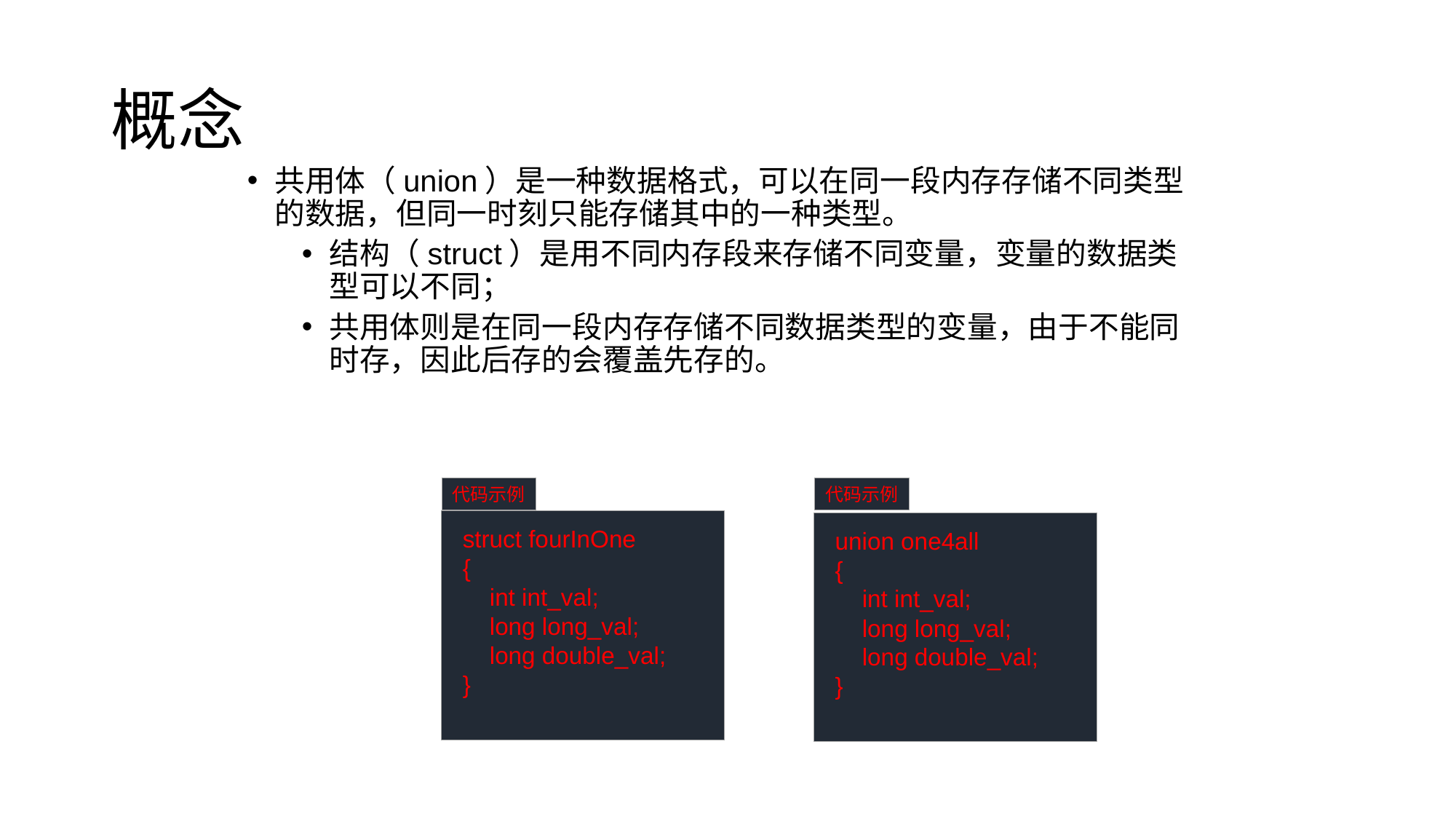

# 概念
共用体（union）是一种数据格式，可以在同一段内存存储不同类型的数据，但同一时刻只能存储其中的一种类型。
结构（struct）是用不同内存段来存储不同变量，变量的数据类型可以不同；
共用体则是在同一段内存存储不同数据类型的变量，由于不能同时存，因此后存的会覆盖先存的。

代码示例
struct fourInOne
{
    int int_val;
    long long_val;
    long double_val;
}

代码示例
union one4all
{
    int int_val;
    long long_val;
    long double_val;
}